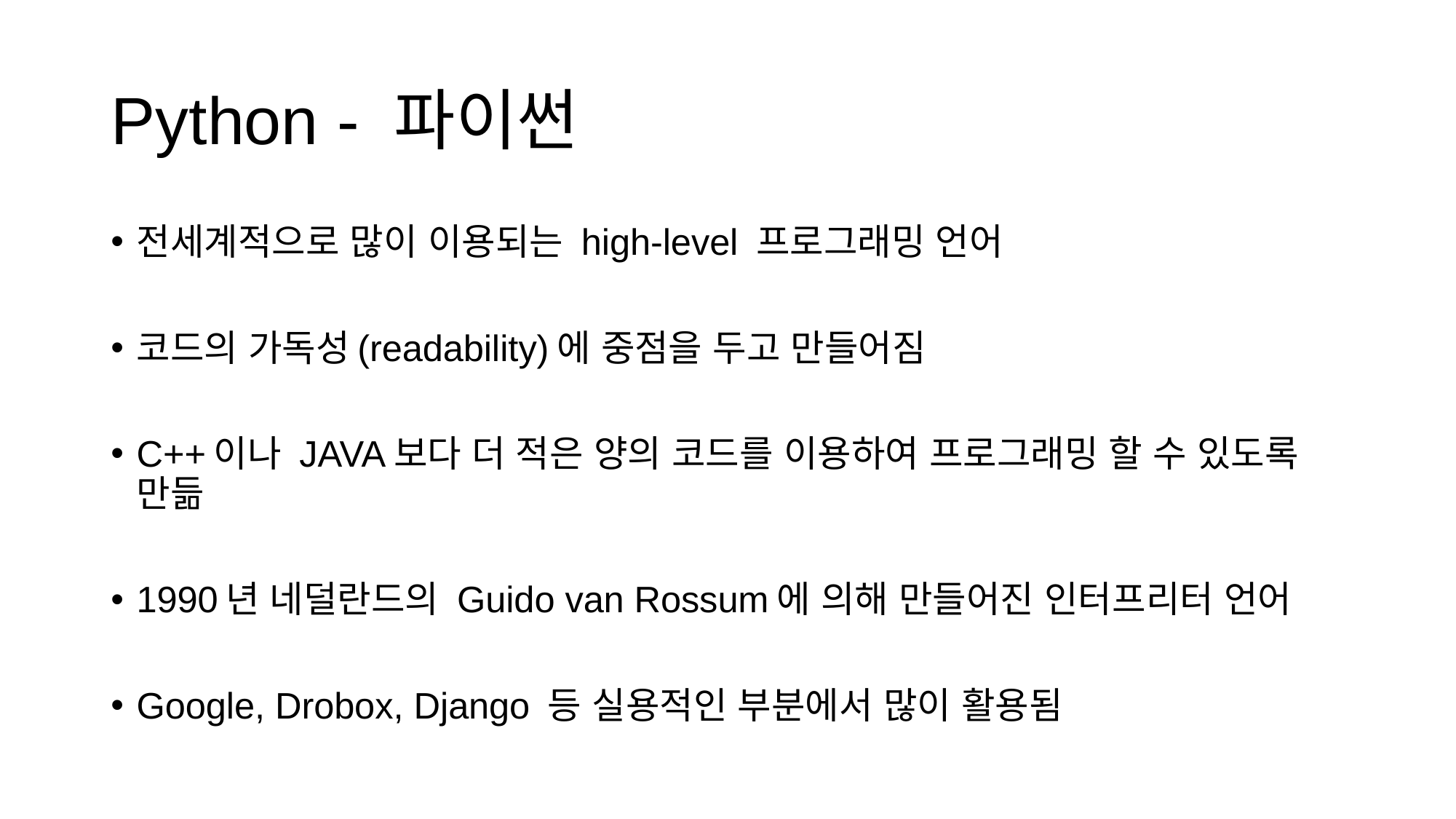

# Python - 파이썬
전세계적으로 많이 이용되는 high-level 프로그래밍 언어

코드의 가독성(readability)에 중점을 두고 만들어짐

C++이나 JAVA보다 더 적은 양의 코드를 이용하여 프로그래밍 할 수 있도록 만듦

1990년 네덜란드의 Guido van Rossum에 의해 만들어진 인터프리터 언어

Google, Drobox, Django 등 실용적인 부분에서 많이 활용됨